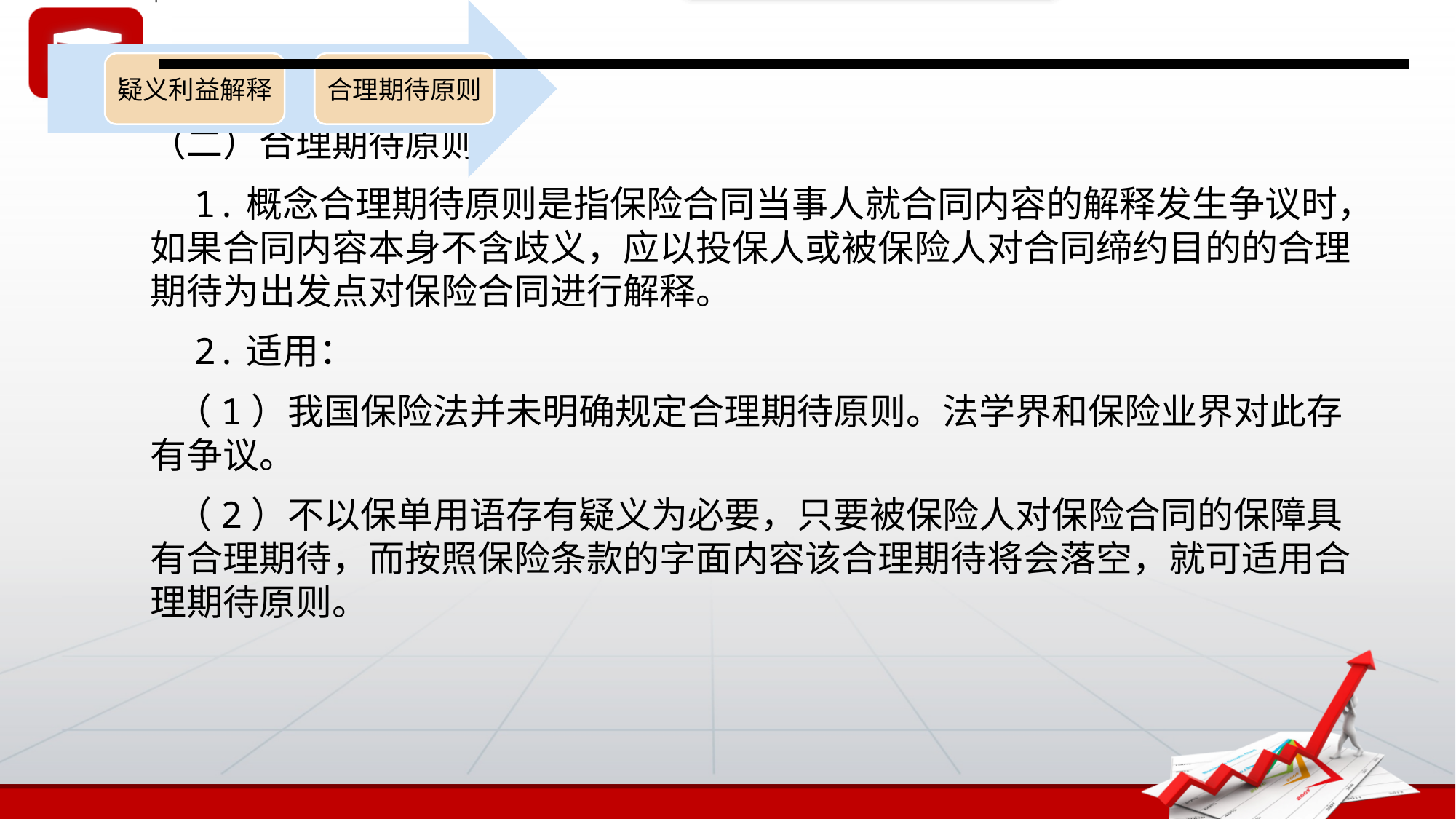

（二）合理期待原则
  1.概念合理期待原则是指保险合同当事人就合同内容的解释发生争议时，如果合同内容本身不含歧义，应以投保人或被保险人对合同缔约目的的合理期待为出发点对保险合同进行解释。
  2.适用：
  （1）我国保险法并未明确规定合理期待原则。法学界和保险业界对此存有争议。
  （2）不以保单用语存有疑义为必要，只要被保险人对保险合同的保障具有合理期待，而按照保险条款的字面内容该合理期待将会落空，就可适用合理期待原则。
疑义利益解释
合理期待原则